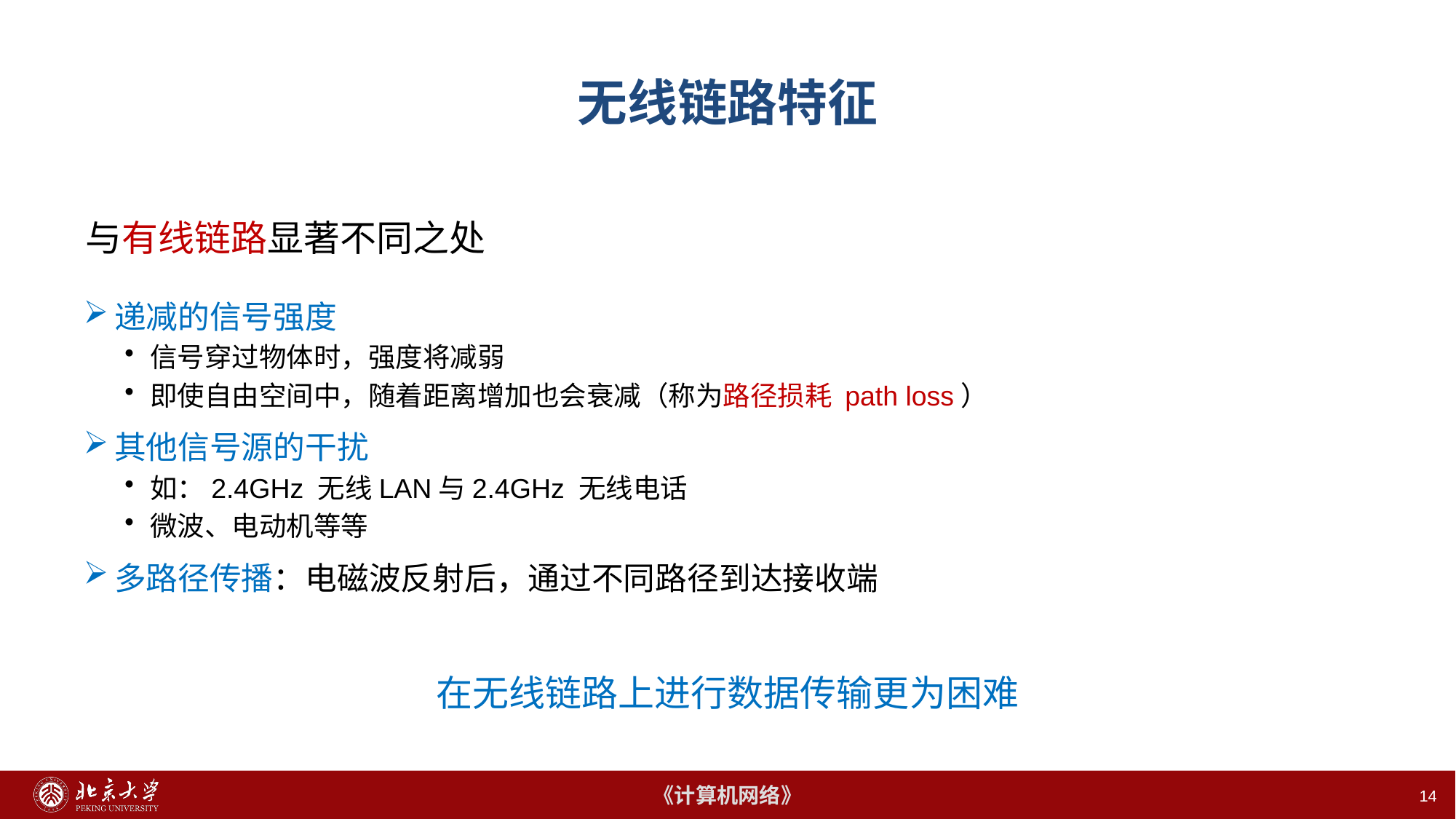

# 无线链路特征
与有线链路显著不同之处
递减的信号强度
信号穿过物体时，强度将减弱
即使自由空间中，随着距离增加也会衰减（称为路径损耗 path loss）
其他信号源的干扰
如：2.4GHz 无线LAN与2.4GHz 无线电话
微波、电动机等等
多路径传播：电磁波反射后，通过不同路径到达接收端
在无线链路上进行数据传输更为困难
14